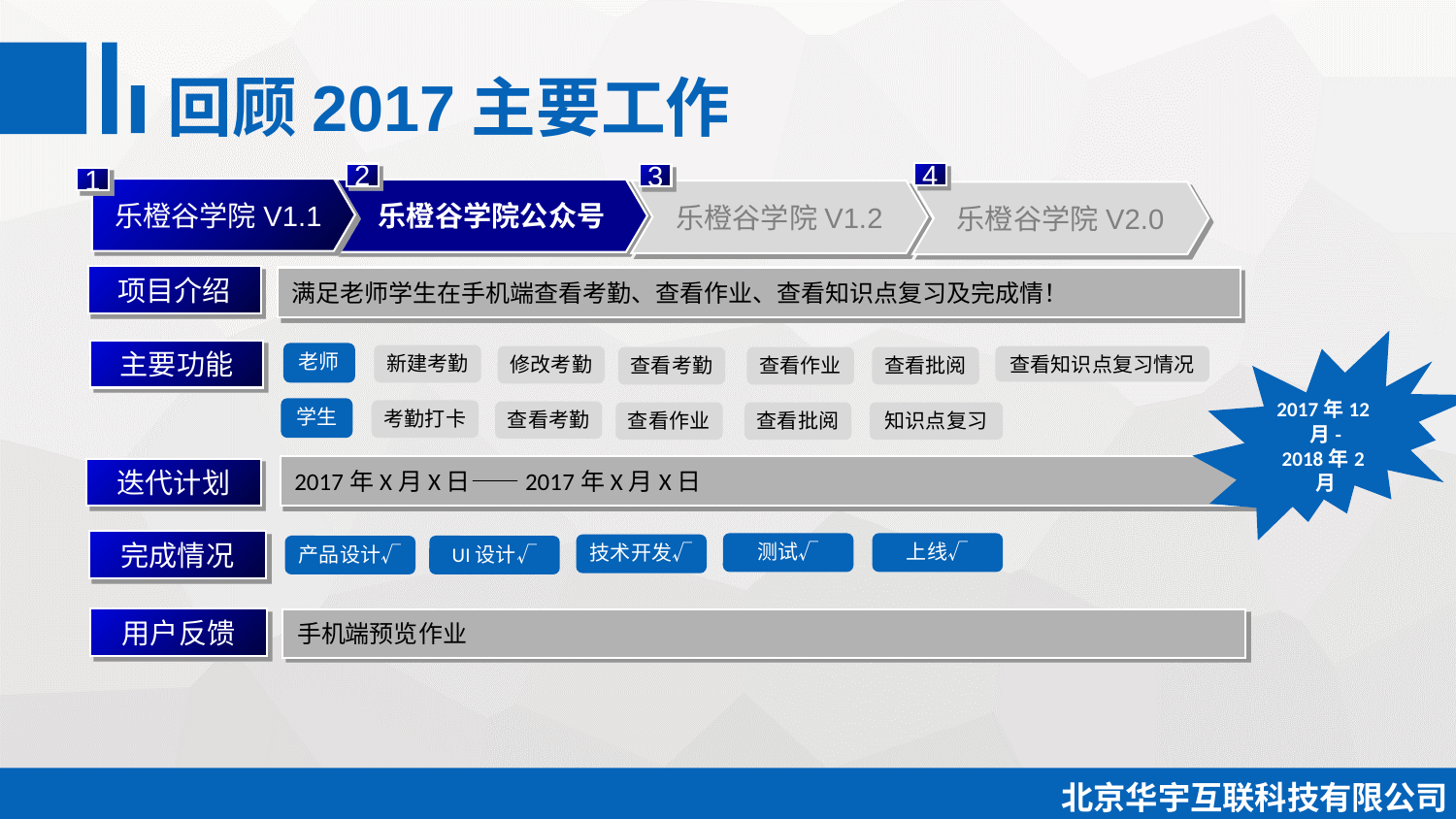

回顾2017主要工作

4
2
3
1
乐橙谷学院V1.1
乐橙谷学院公众号
乐橙谷学院V1.2
乐橙谷学院V2.0
项目介绍
满足老师学生在手机端查看考勤、查看作业、查看知识点复习及完成情！
2017年12月-
2018年2月
主要功能
老师
新建考勤
修改考勤
查看考勤
查看作业
查看批阅
查看知识点复习情况
学生
考勤打卡
查看考勤
查看作业
查看批阅
知识点复习
2017年X月X日——2017年X月X日
迭代计划
完成情况
测试√
上线√
技术开发√
产品设计√
UI设计√
用户反馈
手机端预览作业

北京华宇互联科技有限公司